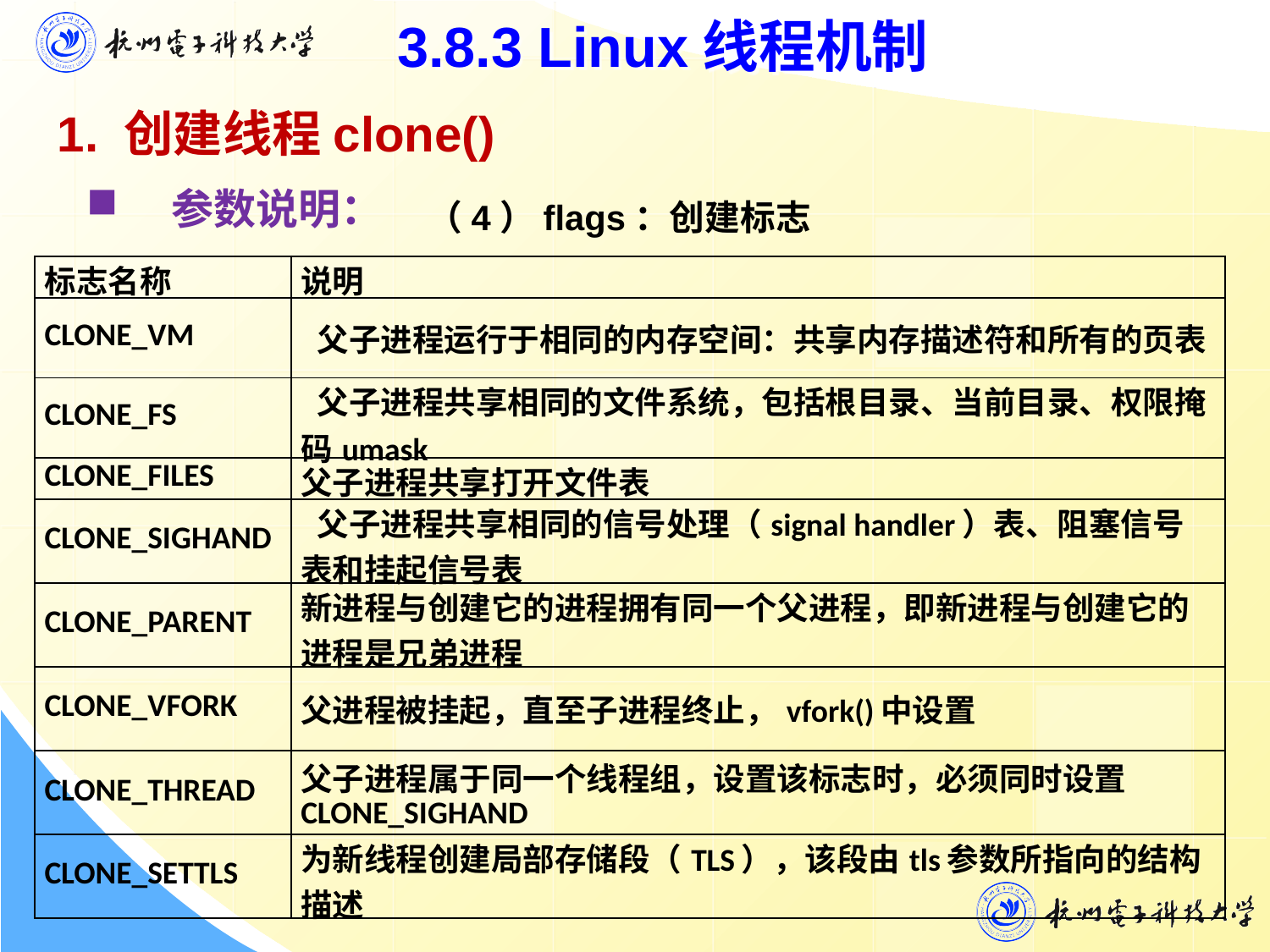

3.8.3 Linux线程机制
1. 创建线程clone()
参数说明：
（4）flags：创建标志
| 标志名称 | 说明 |
| --- | --- |
| CLONE\_VM | 父子进程运行于相同的内存空间：共享内存描述符和所有的页表 |
| CLONE\_FS | 父子进程共享相同的文件系统，包括根目录、当前目录、权限掩码umask |
| CLONE\_FILES | 父子进程共享打开文件表 |
| CLONE\_SIGHAND | 父子进程共享相同的信号处理（signal handler）表、阻塞信号表和挂起信号表 |
| CLONE\_PARENT | 新进程与创建它的进程拥有同一个父进程，即新进程与创建它的进程是兄弟进程 |
| CLONE\_VFORK | 父进程被挂起，直至子进程终止，vfork()中设置 |
| CLONE\_THREAD | 父子进程属于同一个线程组，设置该标志时，必须同时设置CLONE\_SIGHAND |
| CLONE\_SETTLS | 为新线程创建局部存储段（TLS），该段由tls参数所指向的结构描述 |